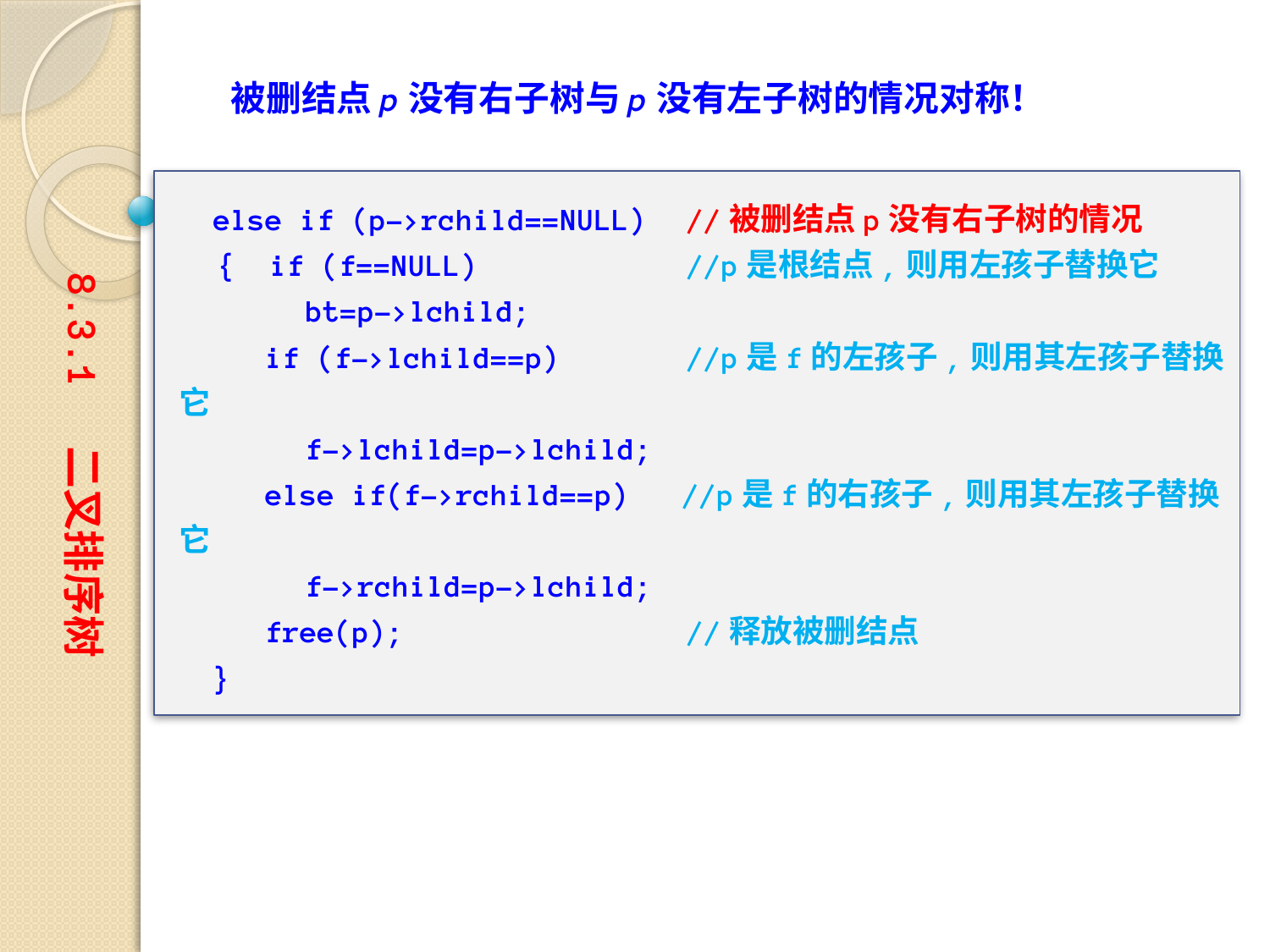

被删结点p没有右子树与p没有左子树的情况对称！
  else if (p->rchild==NULL)	//被删结点p没有右子树的情况
　{  if (f==NULL)		//p是根结点,则用左孩子替换它
	bt=p->lchild;
     if (f->lchild==p)	//p是f的左孩子,则用其左孩子替换它
	f->lchild=p->lchild;
     else if(f->rchild==p)   //p是f的右孩子,则用其左孩子替换它
	f->rchild=p->lchild;
     free(p);			//释放被删结点
  }
8.3.1  二叉排序树